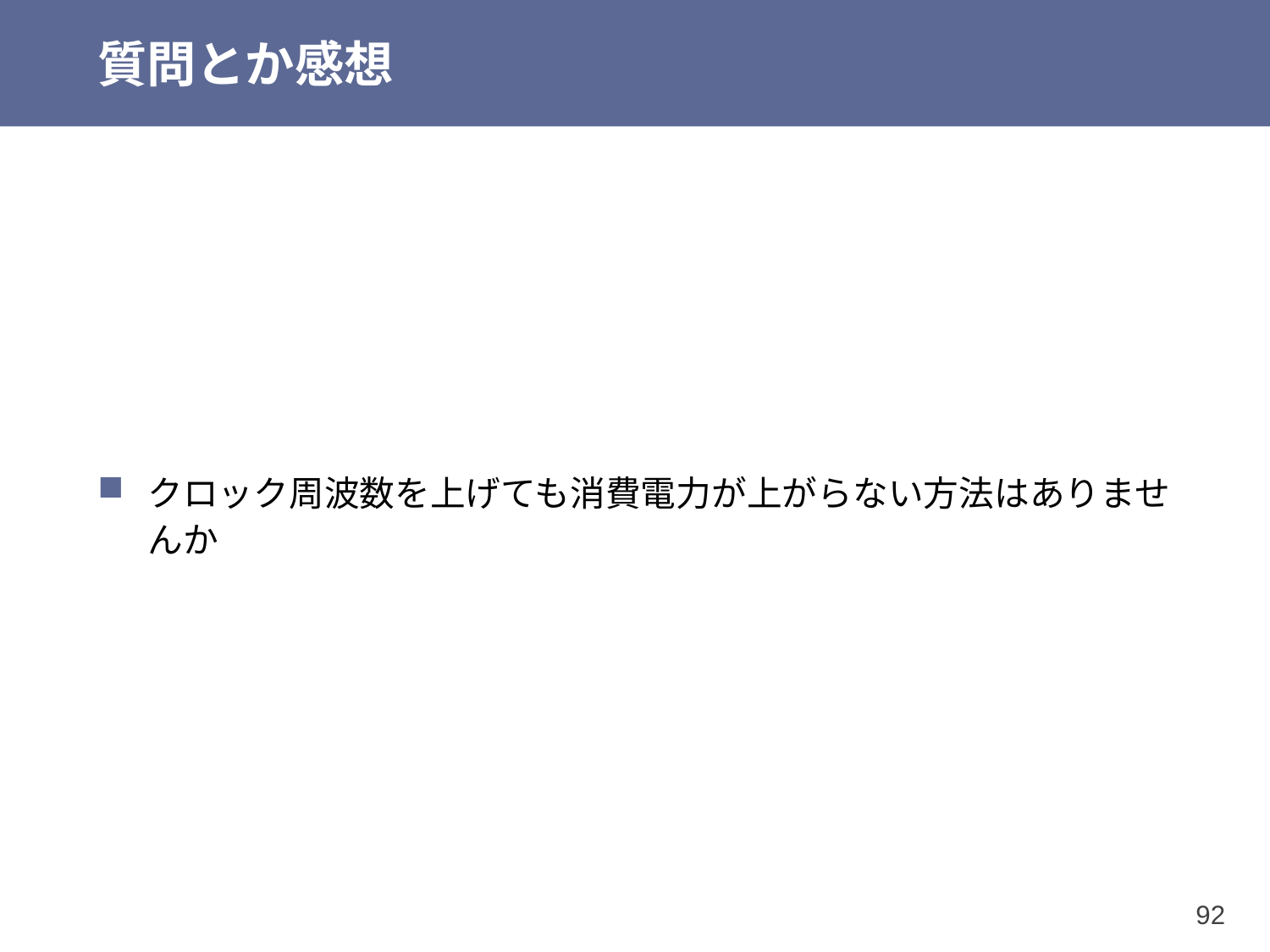

# 質問とか感想
クロック周波数を上げても消費電力が上がらない方法はありませんか